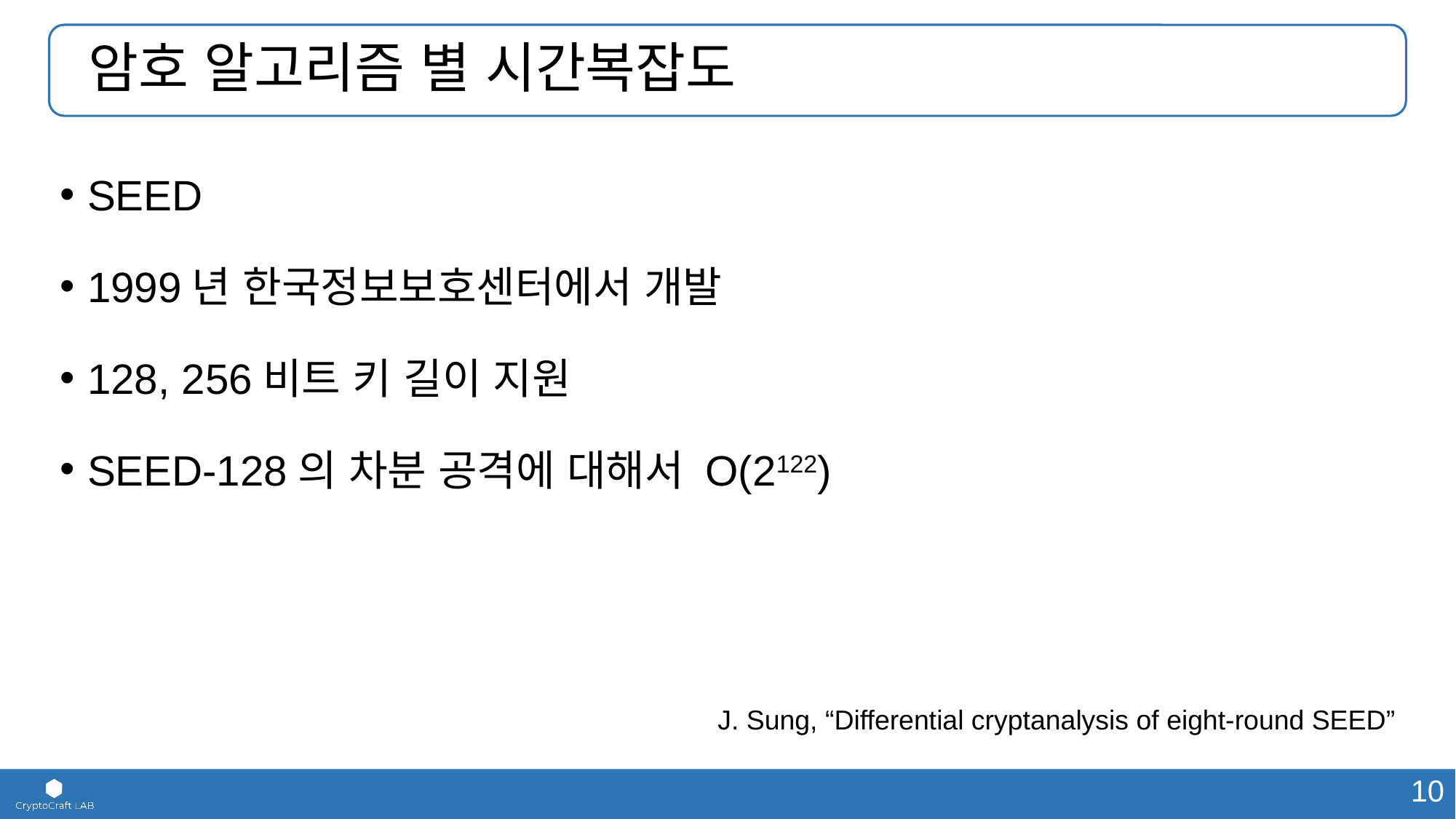

# 암호 알고리즘 별 시간복잡도
SEED
1999년 한국정보보호센터에서 개발
128, 256비트 키 길이 지원
SEED-128의 차분 공격에 대해서 O(2122)
J. Sung, “Differential cryptanalysis of eight-round SEED”